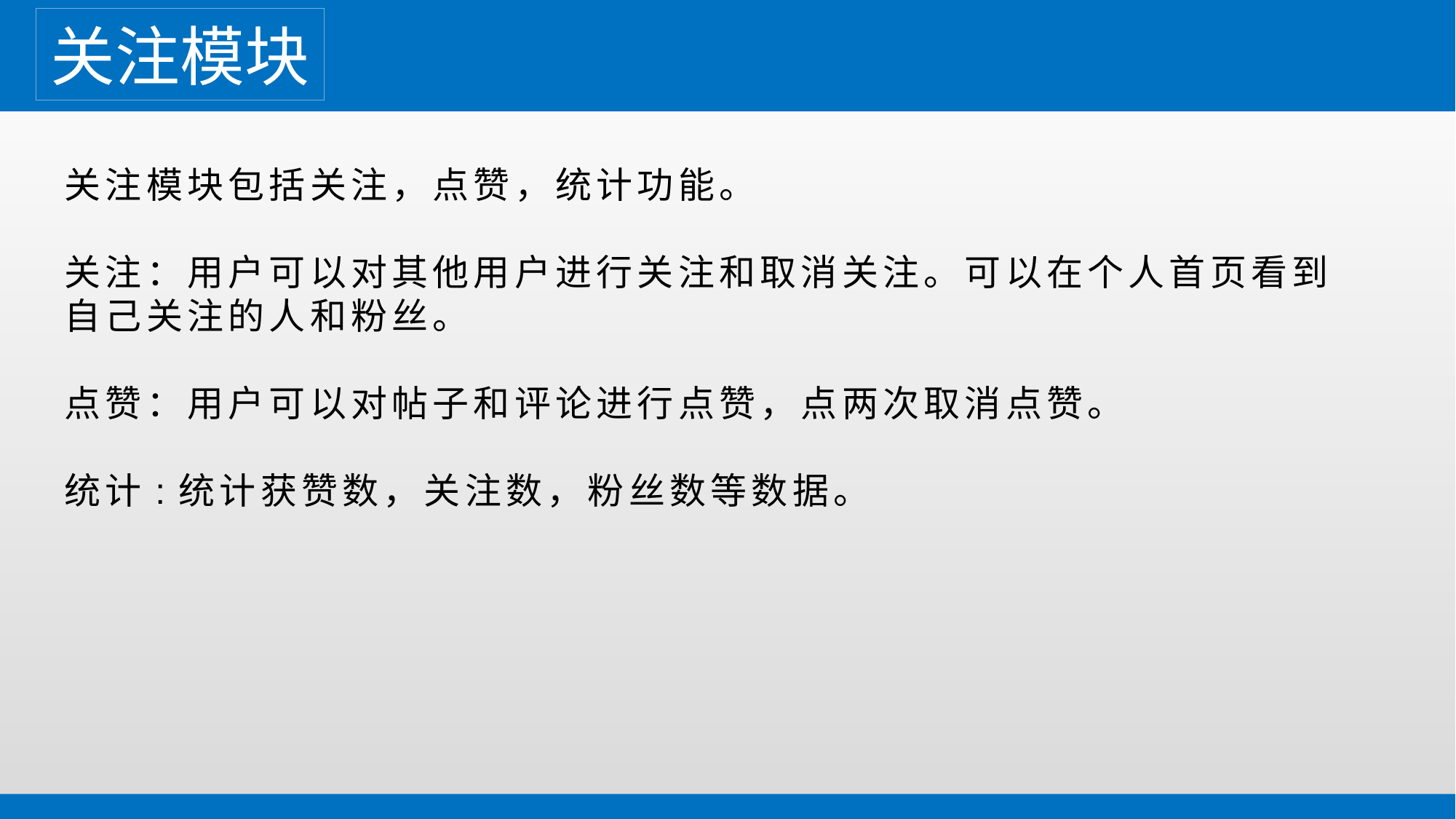

关注模块
关注模块包括关注，点赞，统计功能。

关注：用户可以对其他用户进行关注和取消关注。可以在个人首页看到自己关注的人和粉丝。

点赞：用户可以对帖子和评论进行点赞，点两次取消点赞。

统计:统计获赞数，关注数，粉丝数等数据。